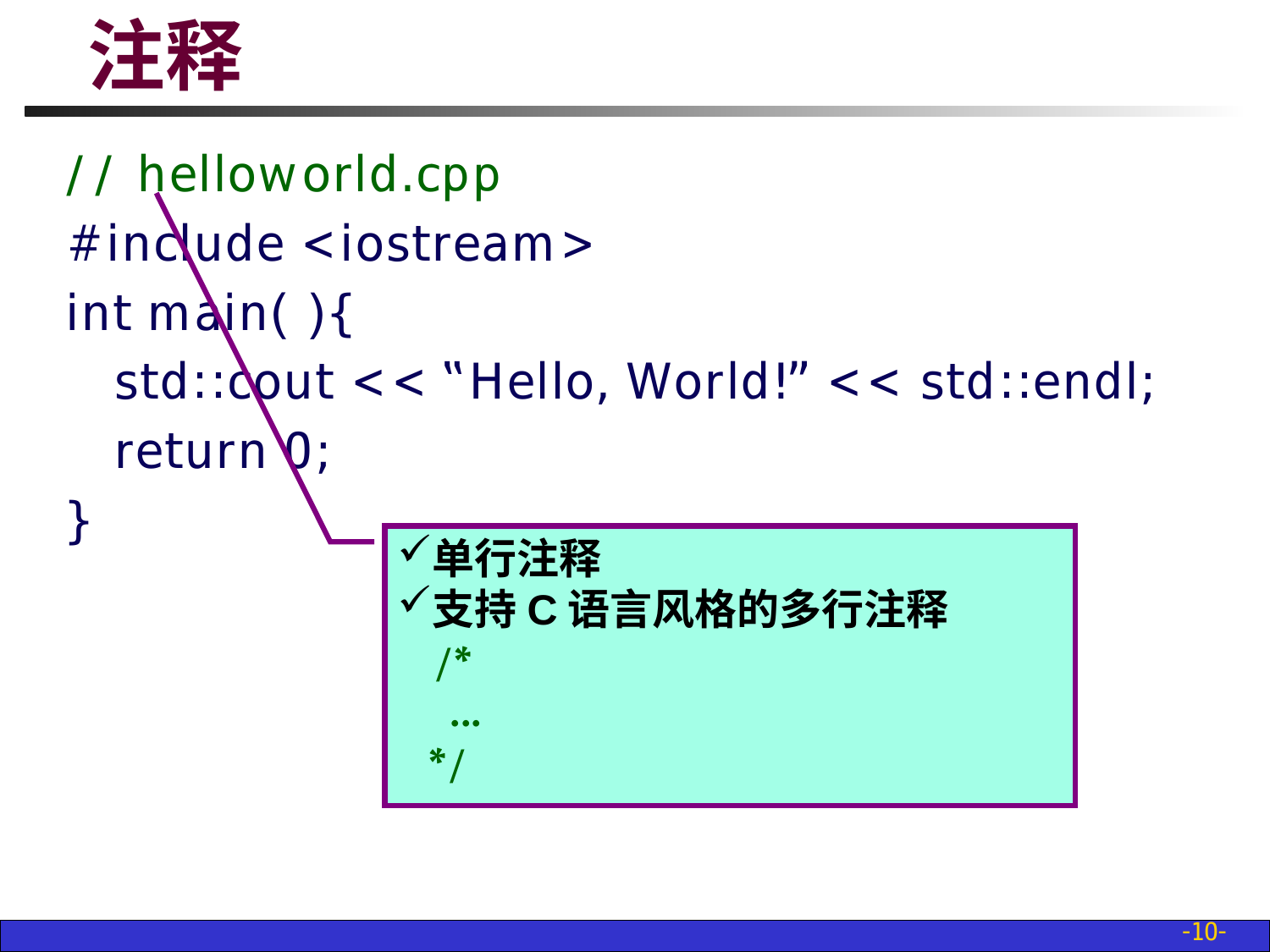

# 注释
// helloworld.cpp
#include <iostream>
int main( ){
	std::cout << “Hello, World!” << std::endl;
	return 0;
}
单行注释
支持C语言风格的多行注释
   /*
     ...
   */
-10-